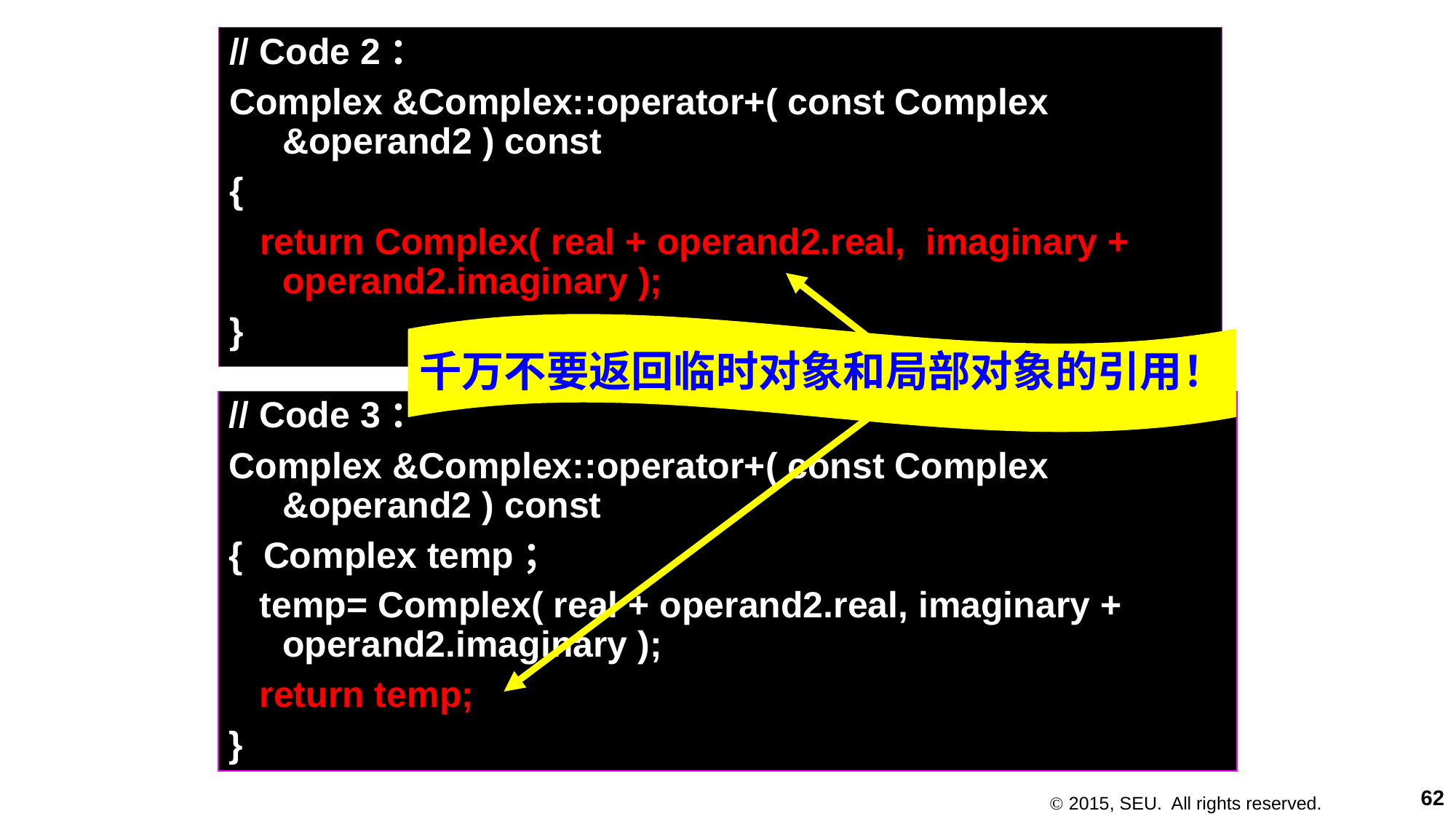

// Code 2：
Complex &Complex::operator+( const Complex &operand2 ) const
{
   return Complex( real + operand2.real,  imaginary + operand2.imaginary );
}

千万不要返回临时对象和局部对象的引用！

// Code 3：
Complex &Complex::operator+( const Complex &operand2 ) const
{  Complex temp；
   temp= Complex( real + operand2.real, imaginary + operand2.imaginary );
   return temp;
}